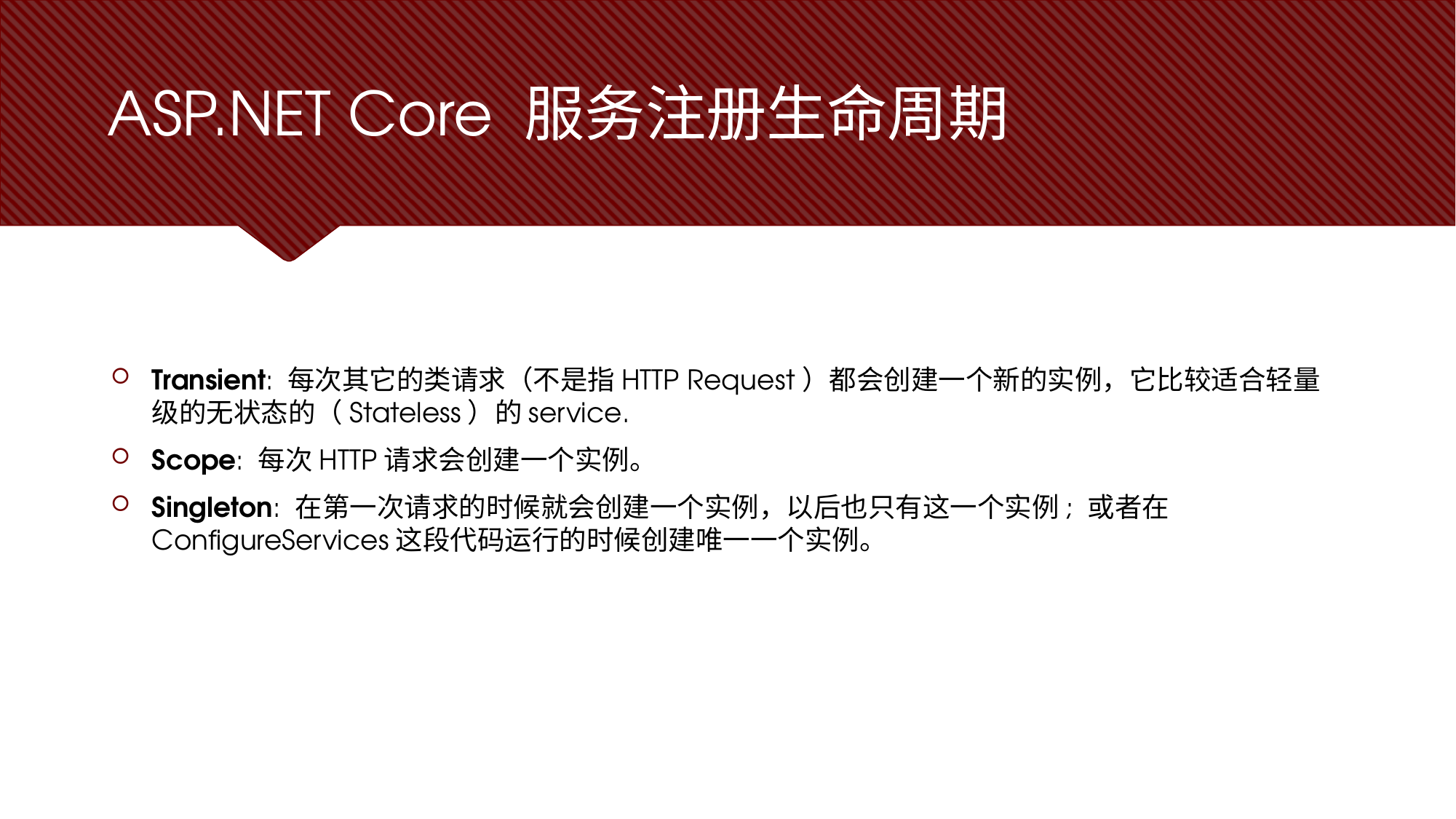

# ASP.NET Core 服务注册生命周期
Transient: 每次其它的类请求（不是指HTTP Request）都会创建一个新的实例，它比较适合轻量级的无状态的（Stateless）的service.
Scope: 每次HTTP请求会创建一个实例。
Singleton: 在第一次请求的时候就会创建一个实例，以后也只有这一个实例; 或者在ConfigureServices这段代码运行的时候创建唯一一个实例。